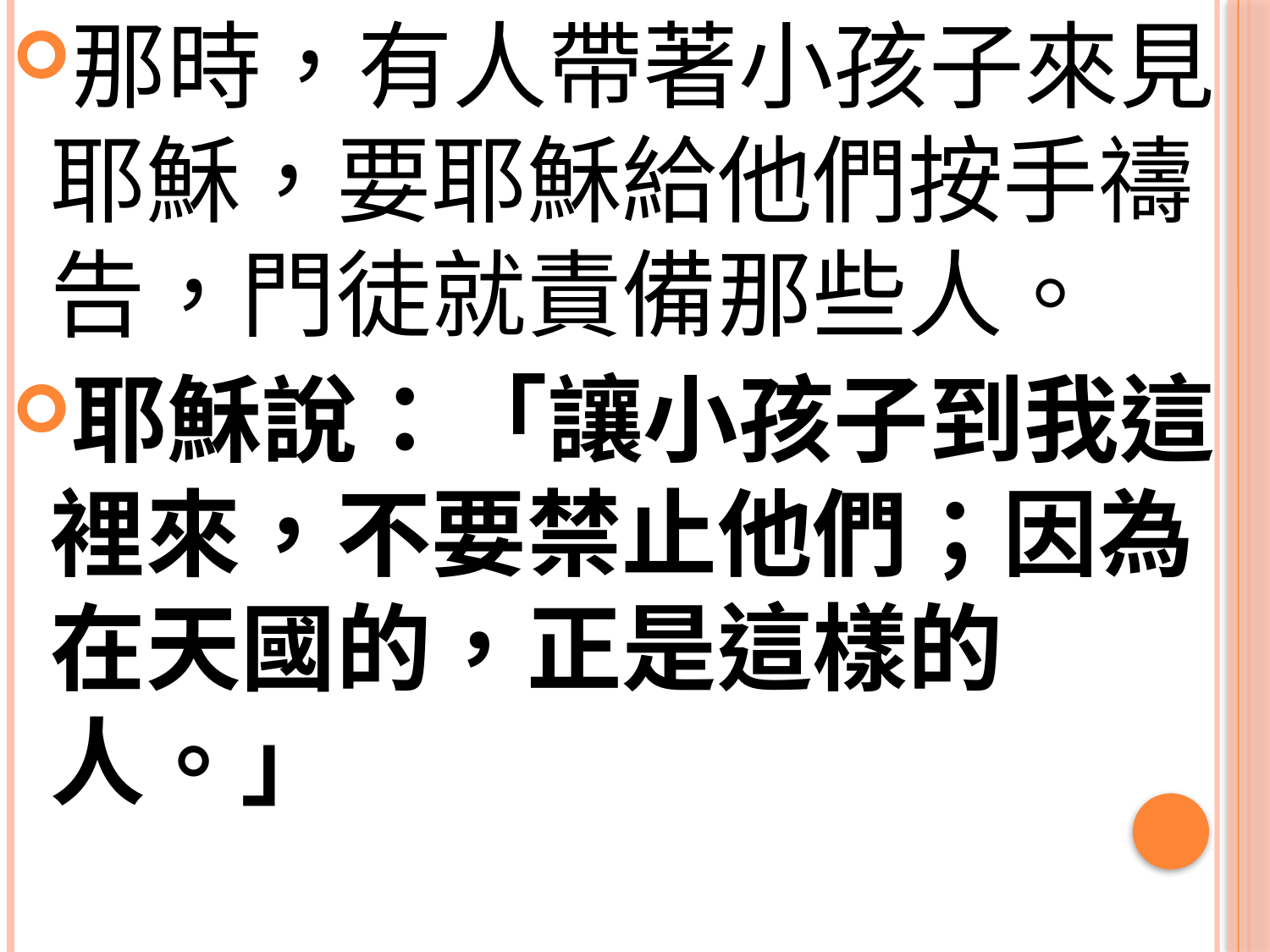

那時，有人帶著小孩子來見耶穌，要耶穌給他們按手禱告，門徒就責備那些人。
耶穌說：「讓小孩子到我這裡來，不要禁止他們；因為在天國的，正是這樣的人。」